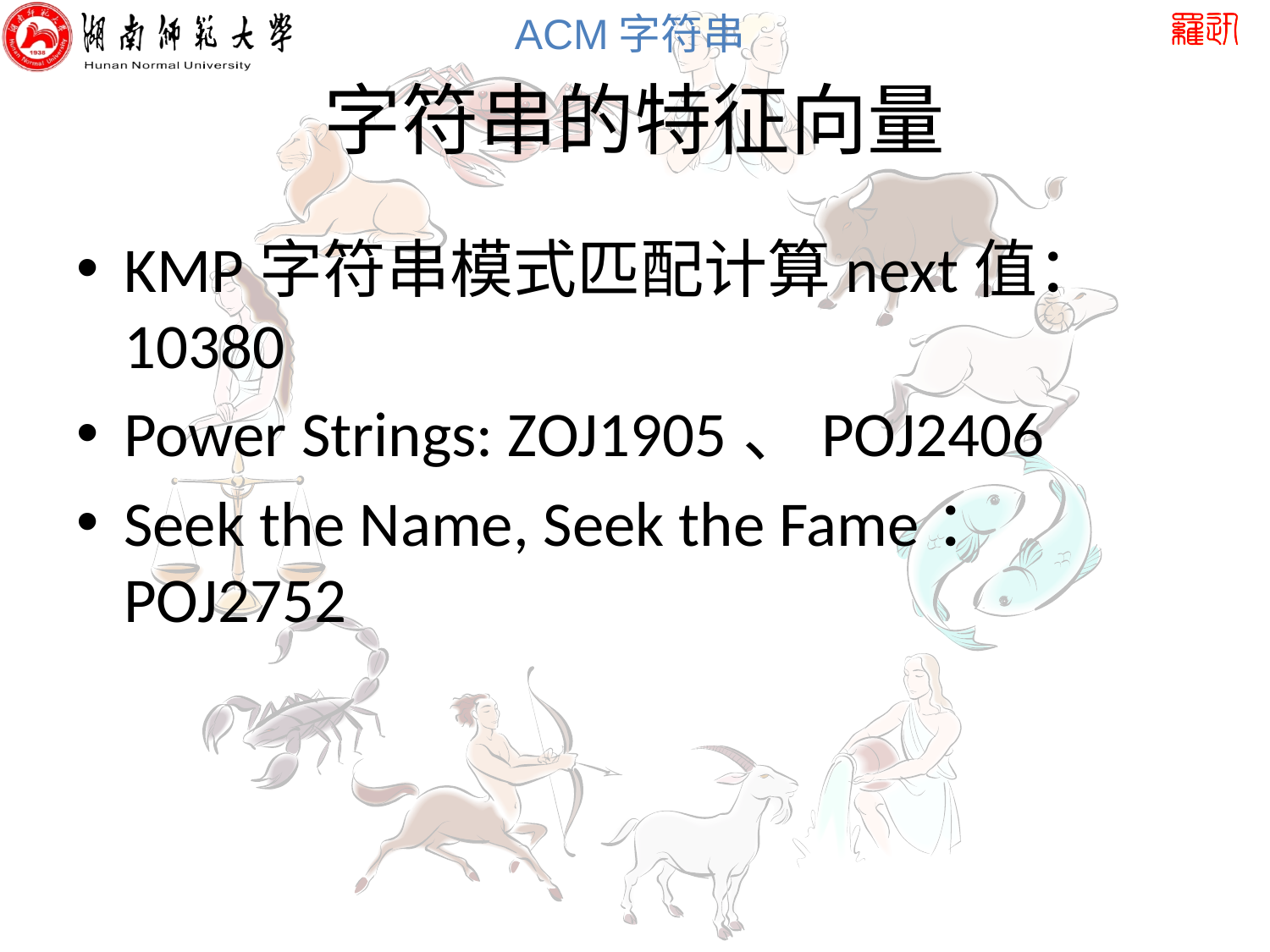

# 字符串的特征向量
KMP字符串模式匹配计算next值：10380
Power Strings: ZOJ1905、POJ2406
Seek the Name, Seek the Fame：POJ2752